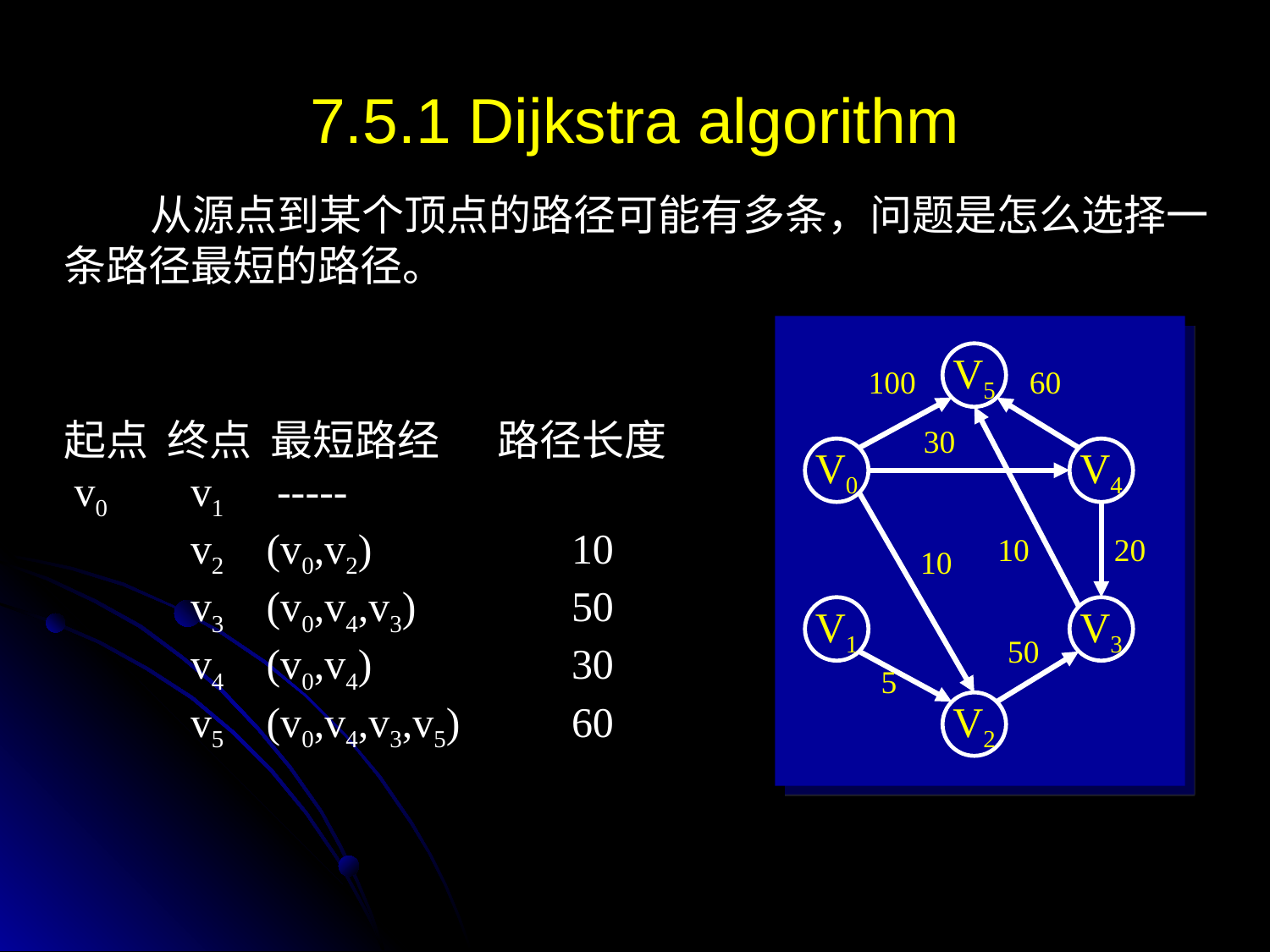

# 7.5.1 Dijkstra algorithm

        从源点到某个顶点的路径可能有多条，问题是怎么选择一条路径最短的路径。

V5
100
60
30
V0
V4
10
20
10
V1
V3
50
5
V2
起点  终点  最短路经      路径长度
 v0	v1     -----
	v2    (v0,v2)		10
	v3    (v0,v4,v3)		50
	v4    (v0,v4)		30
	v5    (v0,v4,v3,v5)	60